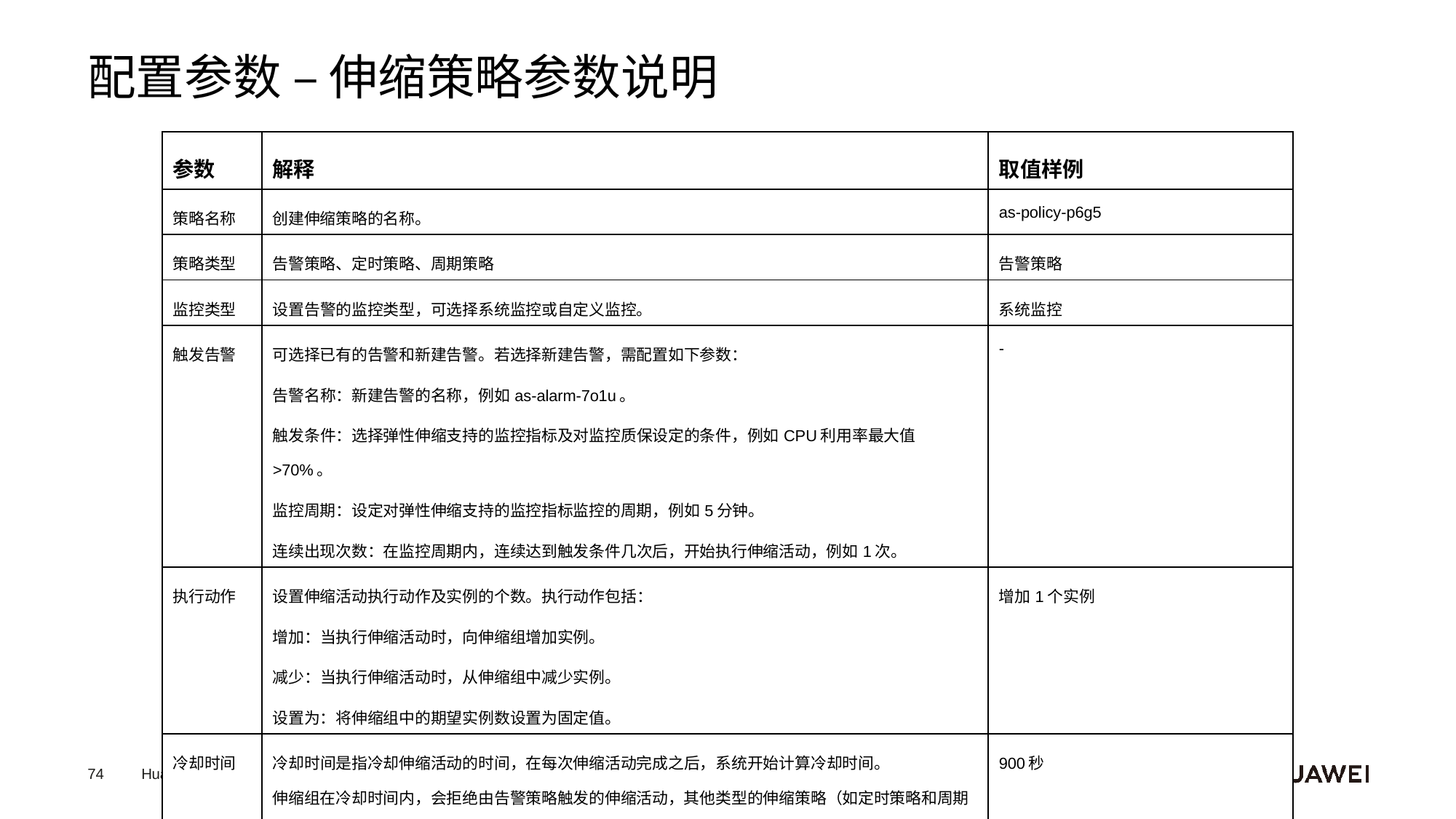

# 配置参数 – 伸缩策略参数说明
| 参数 | 解释 | 取值样例 |
| --- | --- | --- |
| 策略名称 | 创建伸缩策略的名称。 | as-policy-p6g5 |
| 策略类型 | 告警策略、定时策略、周期策略 | 告警策略 |
| 监控类型 | 设置告警的监控类型，可选择系统监控或自定义监控。 | 系统监控 |
| 触发告警 | 可选择已有的告警和新建告警。若选择新建告警，需配置如下参数： 告警名称：新建告警的名称，例如as-alarm-7o1u。 触发条件：选择弹性伸缩支持的监控指标及对监控质保设定的条件，例如CPU利用率最大值>70%。 监控周期：设定对弹性伸缩支持的监控指标监控的周期，例如5分钟。 连续出现次数：在监控周期内，连续达到触发条件几次后，开始执行伸缩活动，例如1次。 | - |
| 执行动作 | 设置伸缩活动执行动作及实例的个数。执行动作包括： 增加：当执行伸缩活动时，向伸缩组增加实例。 减少：当执行伸缩活动时，从伸缩组中减少实例。 设置为：将伸缩组中的期望实例数设置为固定值。 | 增加1个实例 |
| 冷却时间 | 冷却时间是指冷却伸缩活动的时间，在每次伸缩活动完成之后，系统开始计算冷却时间。 伸缩组在冷却时间内，会拒绝由告警策略触发的伸缩活动，其他类型的伸缩策略（如定时策略和周期策略等）触发的伸缩活动不受限制，但会重新开始计算冷却时间，单位为秒。 | 900秒 |